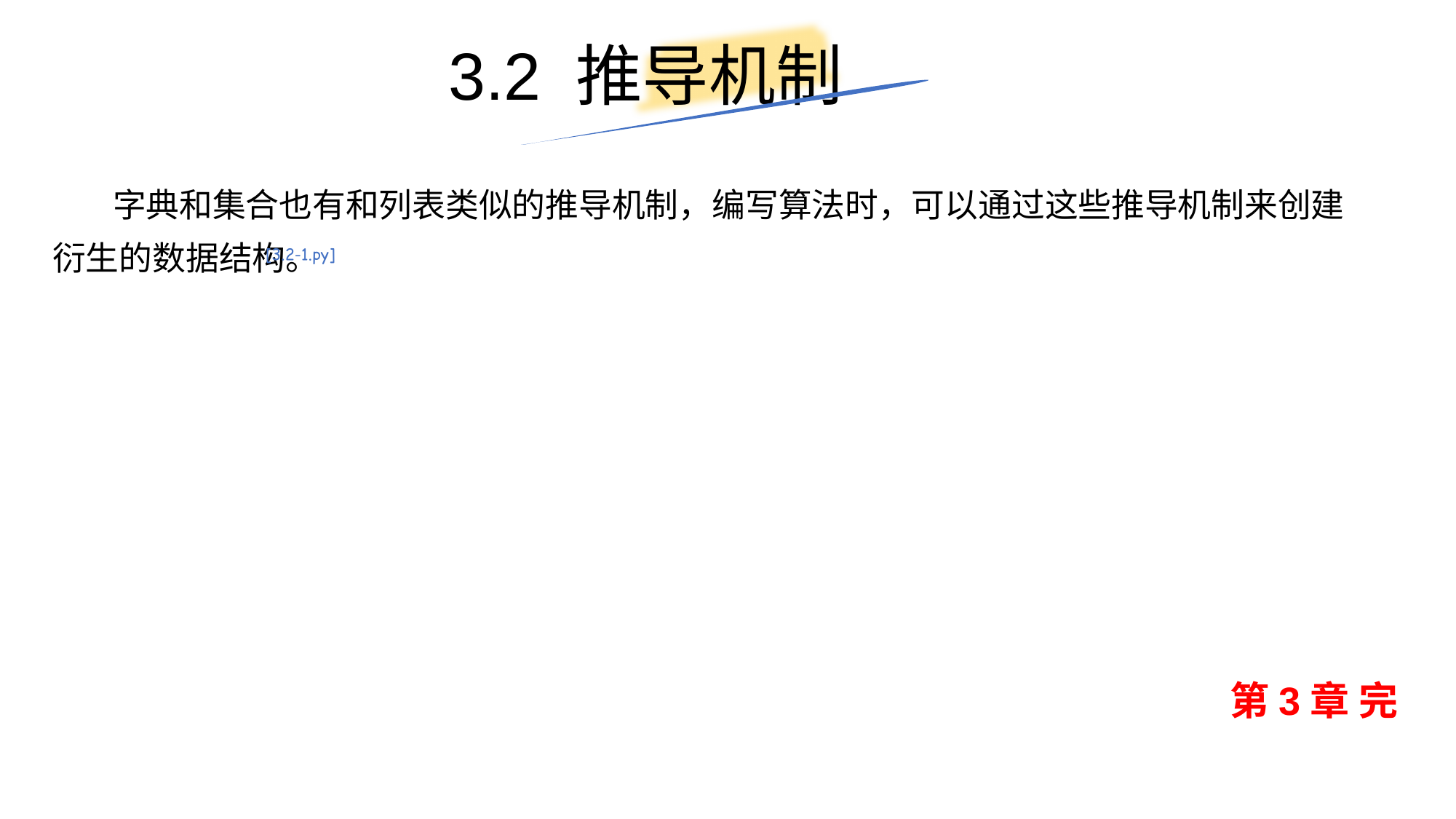

# 3.2 推导机制

       字典和集合也有和列表类似的推导机制，编写算法时，可以通过这些推导机制来创建衍生的数据结构。
[3.2-1.py]
第3章 完